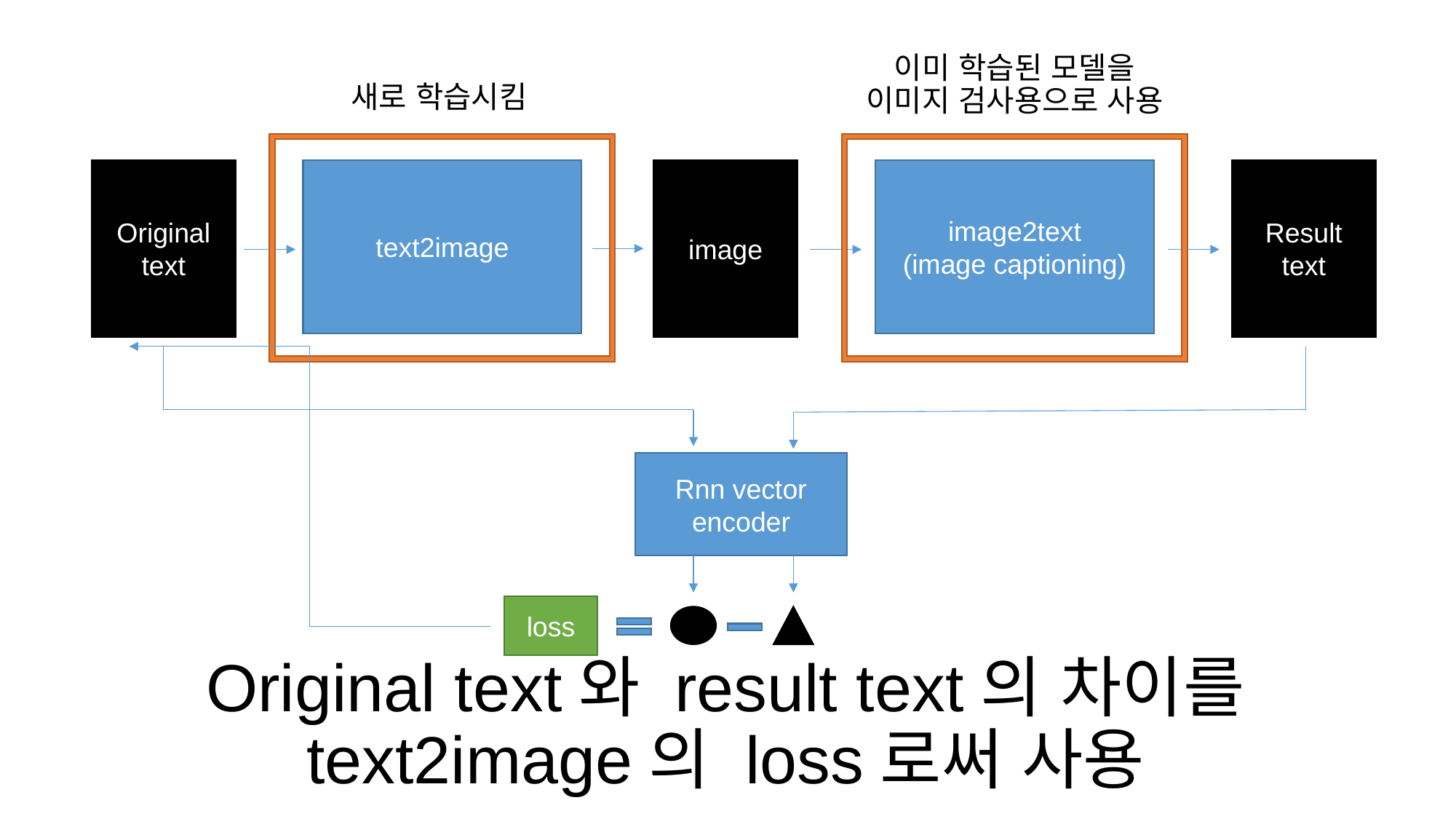

새로 학습시킴
이미 학습된 모델을
이미지 검사용으로 사용

Original
text
text2image
image
image2text
(image captioning)
Result
text
Rnn vector
encoder
# Original text와 result text의 차이를 text2image의 loss로써 사용
loss